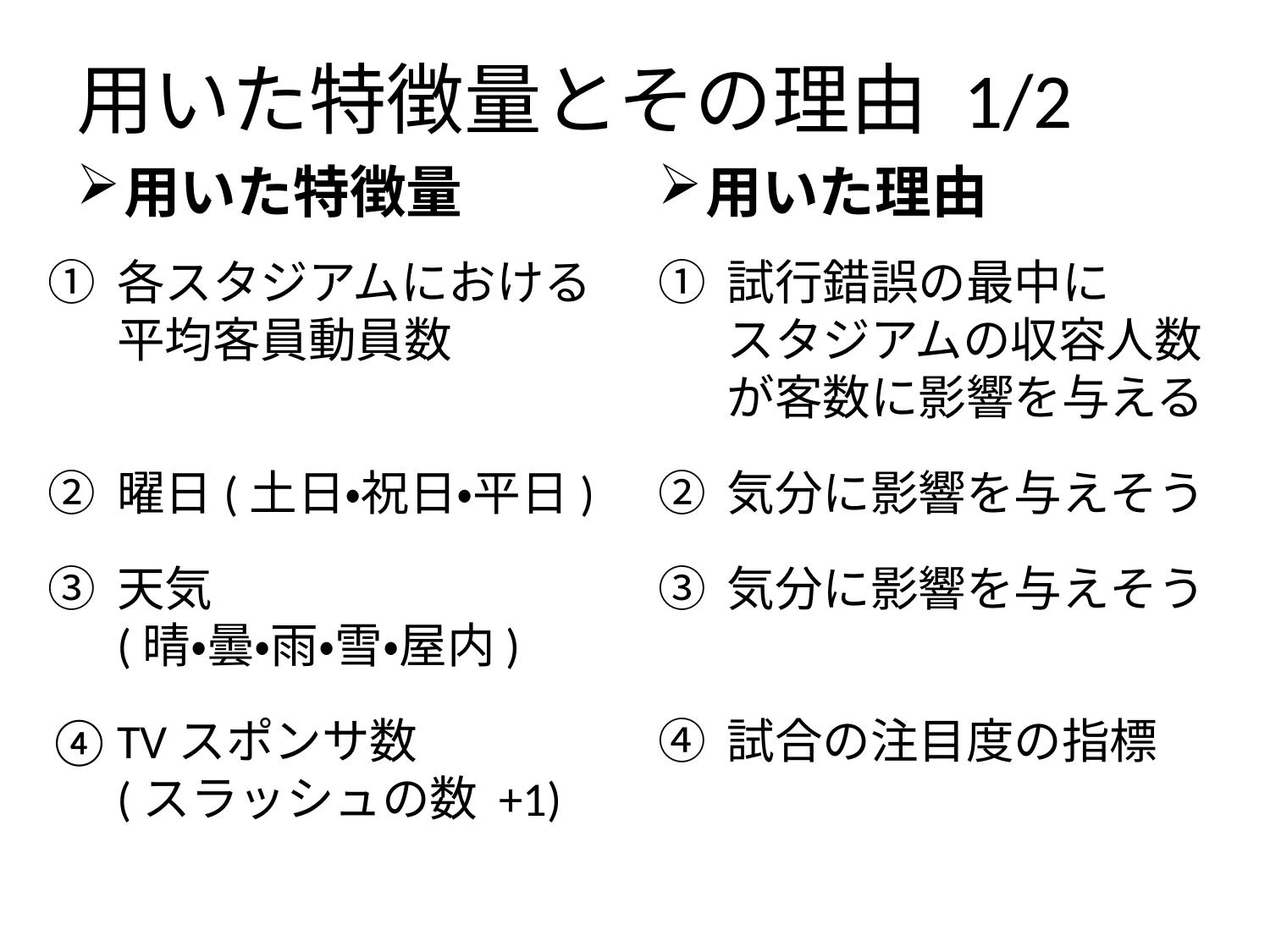

# 用いた特徴量とその理由 1/2
用いた特徴量
用いた理由
各スタジアムにおける
平均客員動員数

曜日(土日・祝日・平日)

天気
(晴・曇・雨・雪・屋内)

TVスポンサ数
(スラッシュの数 +1)
試行錯誤の最中に
スタジアムの収容人数
が客数に影響を与える

気分に影響を与えそう

気分に影響を与えそう

試合の注目度の指標